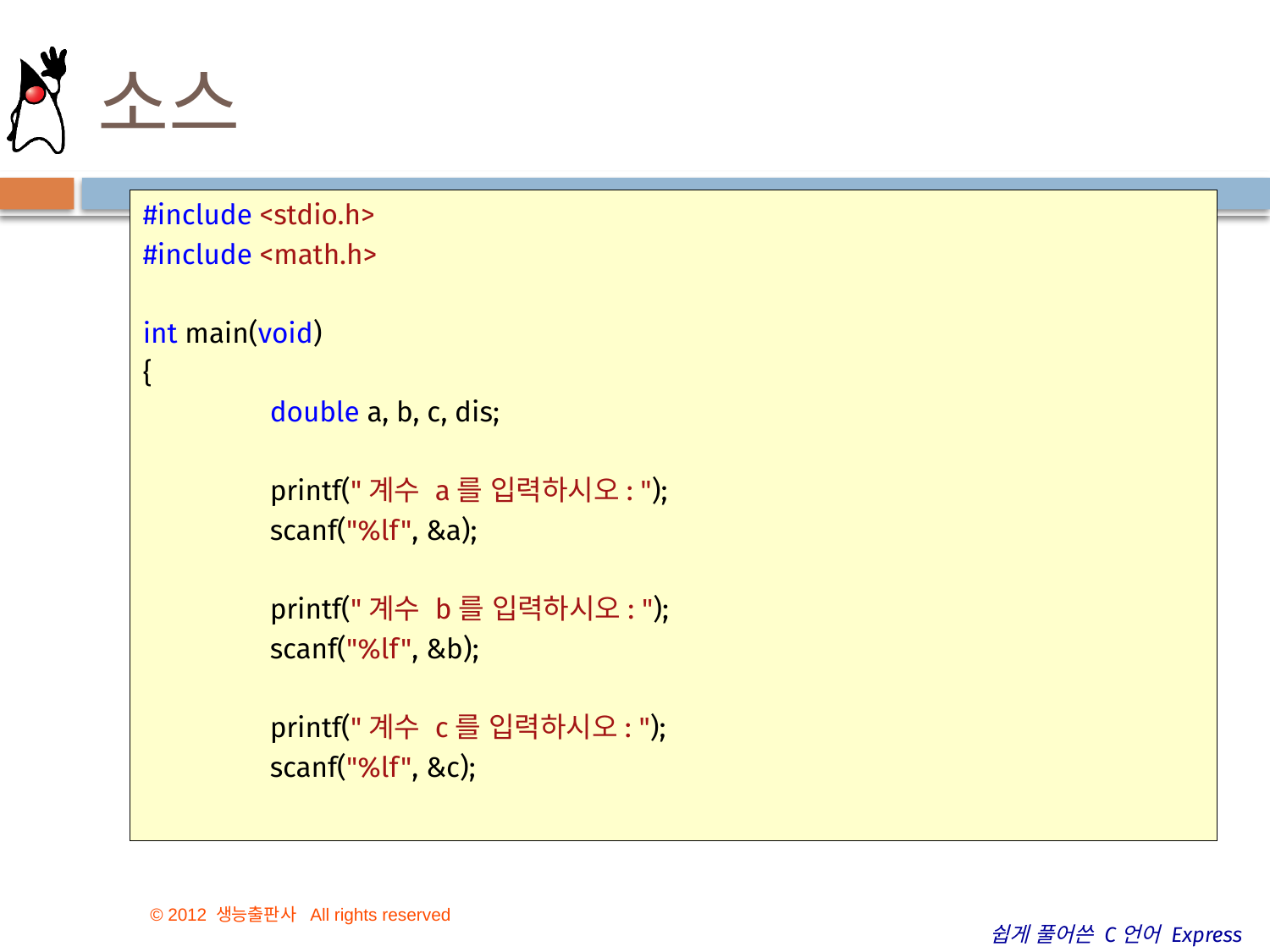

# 소스
#include <stdio.h>
#include <math.h>

int main(void)
{
	double a, b, c, dis;

	printf("계수 a를 입력하시오: ");
	scanf("%lf", &a);

	printf("계수 b를 입력하시오: ");
	scanf("%lf", &b);

	printf("계수 c를 입력하시오: ");
	scanf("%lf", &c);